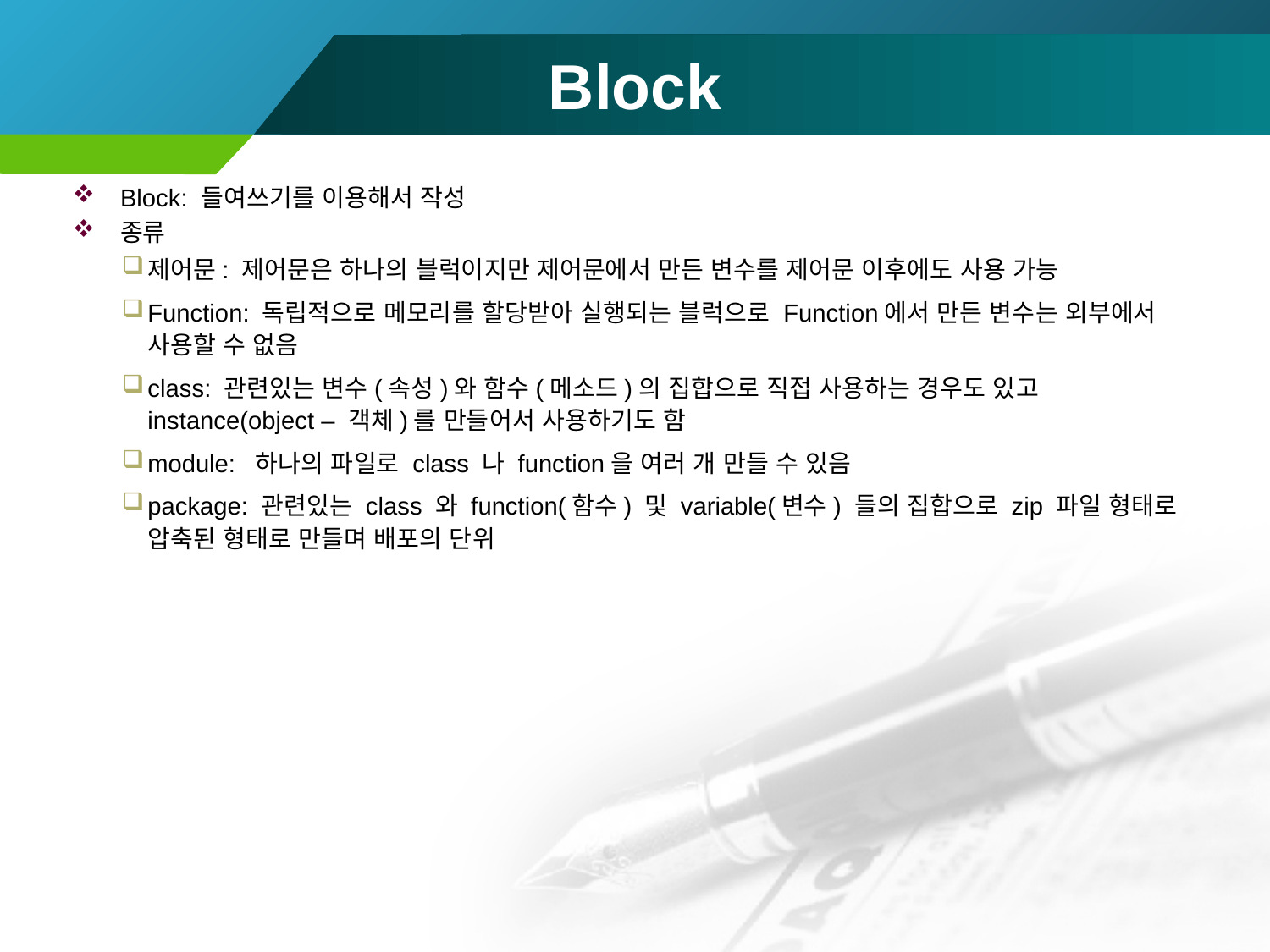

# Block
Block: 들여쓰기를 이용해서 작성
종류
제어문: 제어문은 하나의 블럭이지만 제어문에서 만든 변수를 제어문 이후에도 사용 가능
Function: 독립적으로 메모리를 할당받아 실행되는 블럭으로 Function에서 만든 변수는 외부에서 사용할 수 없음
class: 관련있는 변수(속성)와 함수(메소드)의 집합으로 직접 사용하는 경우도 있고 instance(object – 객체)를 만들어서 사용하기도 함
module:  하나의 파일로 class 나 function을 여러 개 만들 수 있음
package: 관련있는 class 와 function(함수) 및 variable(변수) 들의 집합으로 zip 파일 형태로 압축된 형태로 만들며 배포의 단위